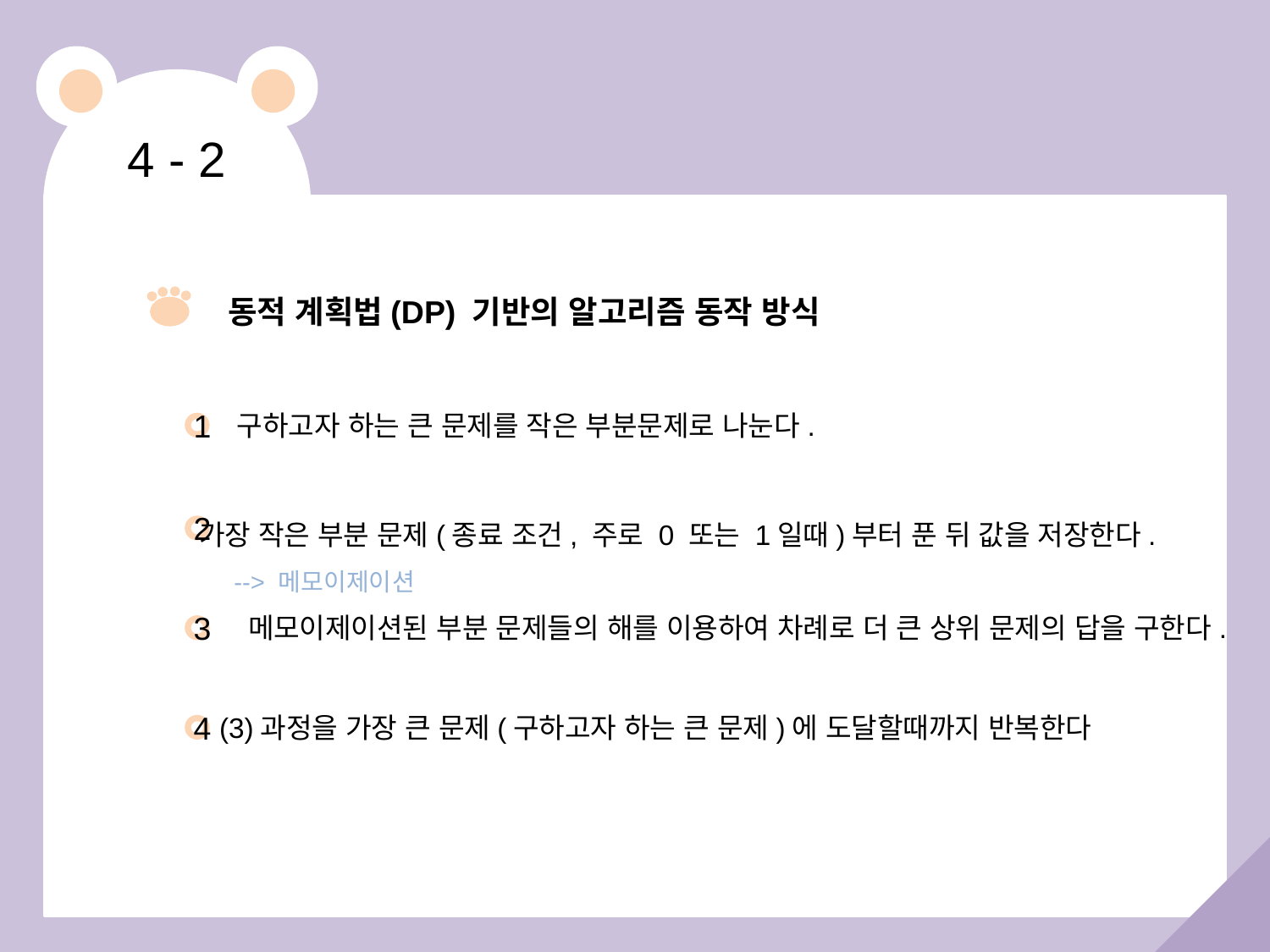

4 - 2

동적 계획법(DP) 기반의 알고리즘 동작 방식

구하고자 하는 큰 문제를 작은 부분문제로 나눈다.
1
가장 작은 부분 문제(종료 조건, 주로 0 또는 1일때)부터 푼 뒤 값을 저장한다.
     --> 메모이제이션
2
메모이제이션된 부분 문제들의 해를 이용하여 차례로 더 큰 상위 문제의 답을 구한다.
3
(3)과정을 가장 큰 문제(구하고자 하는 큰 문제)에 도달할때까지 반복한다
4